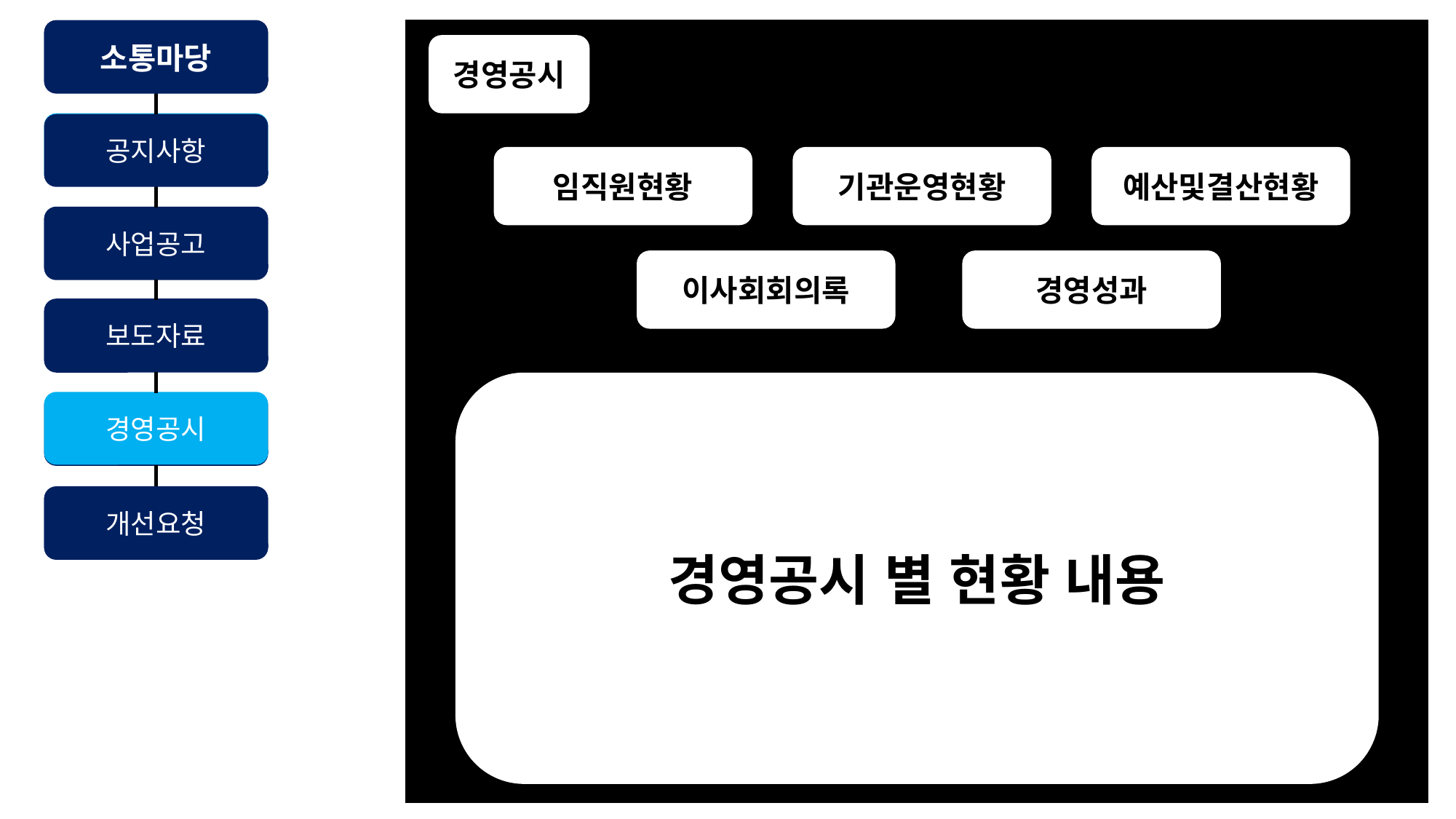

진흥원소개

소통마당
경영공시
이사장 인사말
공지사항
임직원현황
기관운영현황
예산및결산현황
원장 인사말
사업공고
이사회회의록
경영성과
보도자료
비전 및 미션
경영공시 별 현황 내용
경영공시
연혁
조직도
개선요청